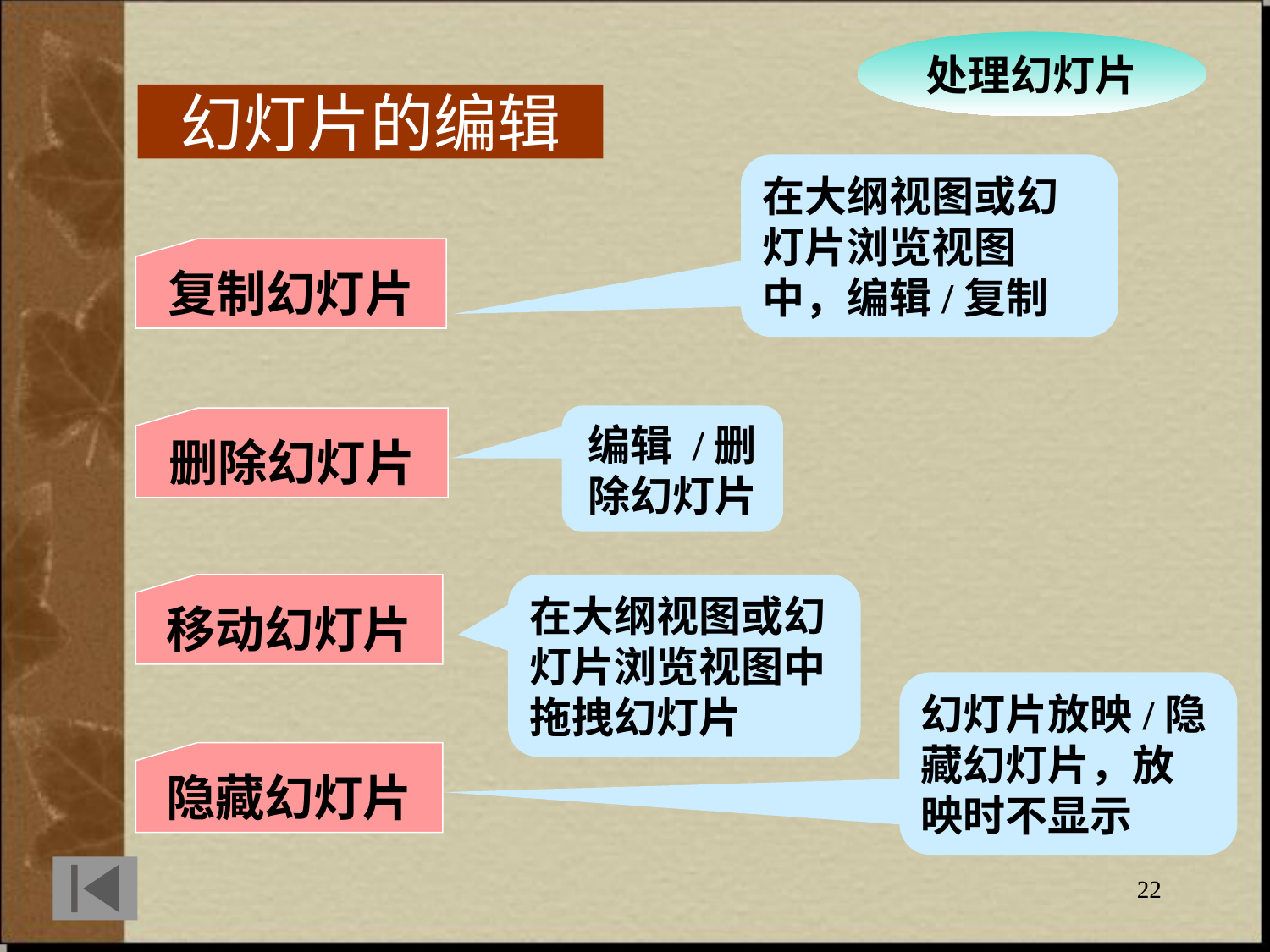

处理幻灯片
# 幻灯片的编辑
在大纲视图或幻灯片浏览视图中，编辑/复制
复制幻灯片
删除幻灯片
编辑 /删除幻灯片
移动幻灯片
在大纲视图或幻灯片浏览视图中拖拽幻灯片
幻灯片放映/隐藏幻灯片，放映时不显示
隐藏幻灯片

22